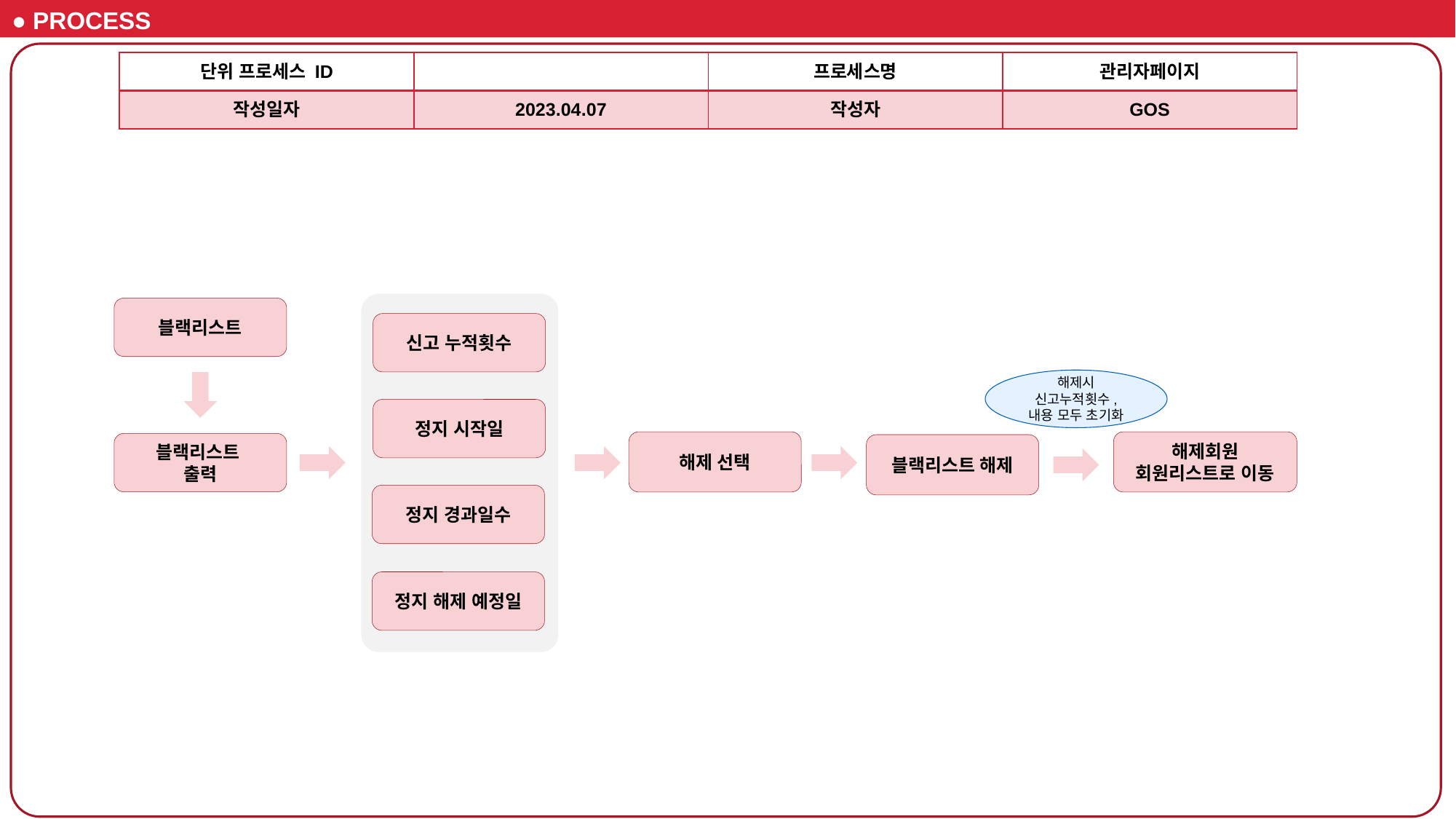

● PROCESS

| 단위 프로세스 ID |  | 프로세스명 | 관리자페이지 |
| --- | --- | --- | --- |
| 작성일자 | 2023.04.07 | 작성자 | GOS |
블랙리스트
신고 누적횟수
해제시 신고누적횟수, 내용 모두 초기화

정지 시작일
해제 선택
해제회원 회원리스트로 이동
블랙리스트
출력
블랙리스트 해제

정지 경과일수
정지 해제 예정일